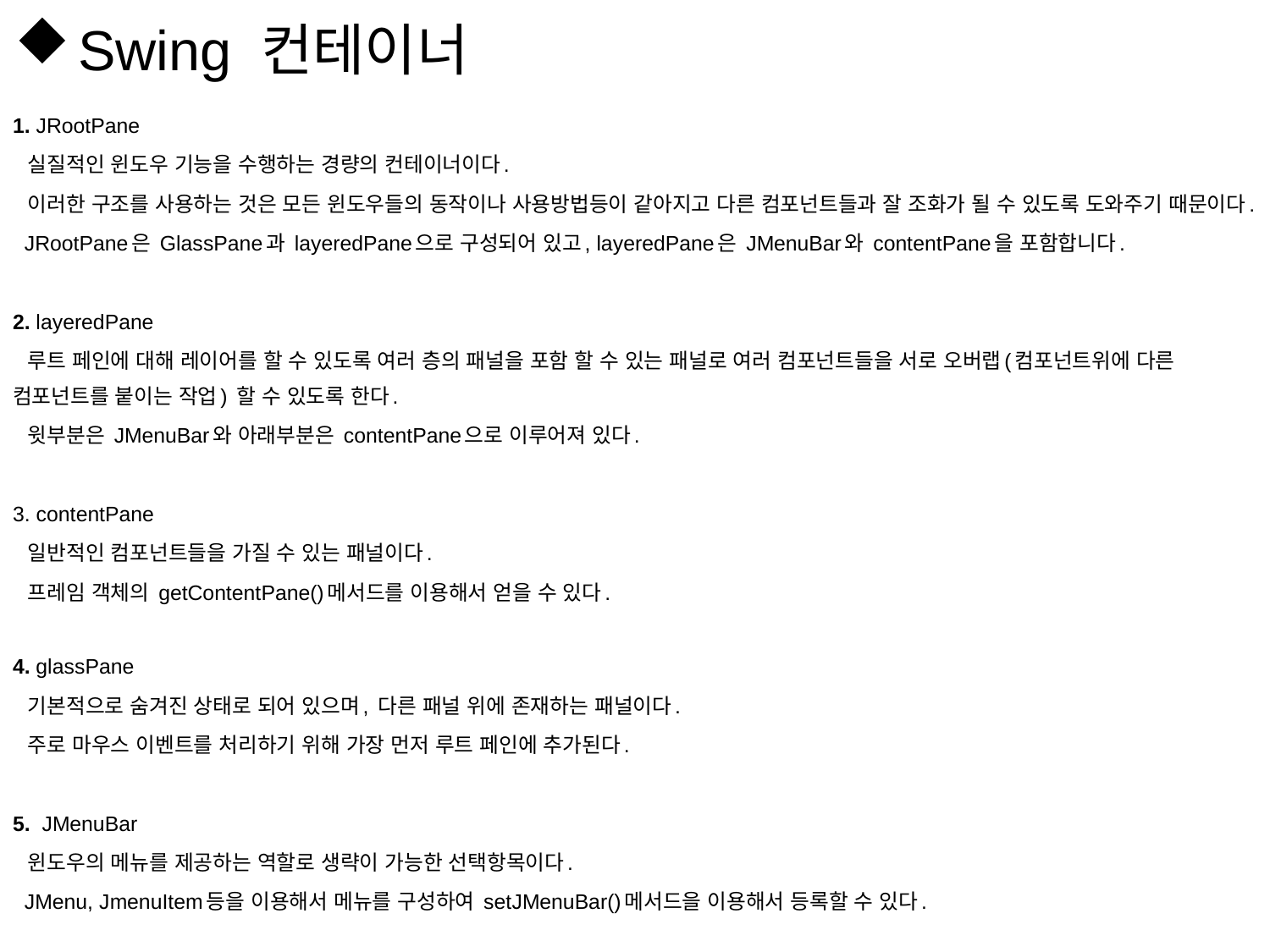

# Swing 컨테이너
1. JRootPane
  실질적인 윈도우 기능을 수행하는 경량의 컨테이너이다.
  이러한 구조를 사용하는 것은 모든 윈도우들의 동작이나 사용방법등이 같아지고 다른 컴포넌트들과 잘 조화가 될 수 있도록 도와주기 때문이다.
  JRootPane은 GlassPane과 layeredPane으로 구성되어 있고, layeredPane은 JMenuBar와 contentPane을 포함합니다.

2. layeredPane
  루트 페인에 대해 레이어를 할 수 있도록 여러 층의 패널을 포함 할 수 있는 패널로 여러 컴포넌트들을 서로 오버랩(컴포넌트위에 다른 컴포넌트를 붙이는 작업) 할 수 있도록 한다.
  윗부분은 JMenuBar와 아래부분은 contentPane으로 이루어져 있다.

3. contentPane
  일반적인 컴포넌트들을 가질 수 있는 패널이다.
  프레임 객체의 getContentPane()메서드를 이용해서 얻을 수 있다.
4. glassPane
  기본적으로 숨겨진 상태로 되어 있으며, 다른 패널 위에 존재하는 패널이다.
  주로 마우스 이벤트를 처리하기 위해 가장 먼저 루트 페인에 추가된다.

5.  JMenuBar
  윈도우의 메뉴를 제공하는 역할로 생략이 가능한 선택항목이다.
  JMenu, JmenuItem등을 이용해서 메뉴를 구성하여 setJMenuBar()메서드을 이용해서 등록할 수 있다.